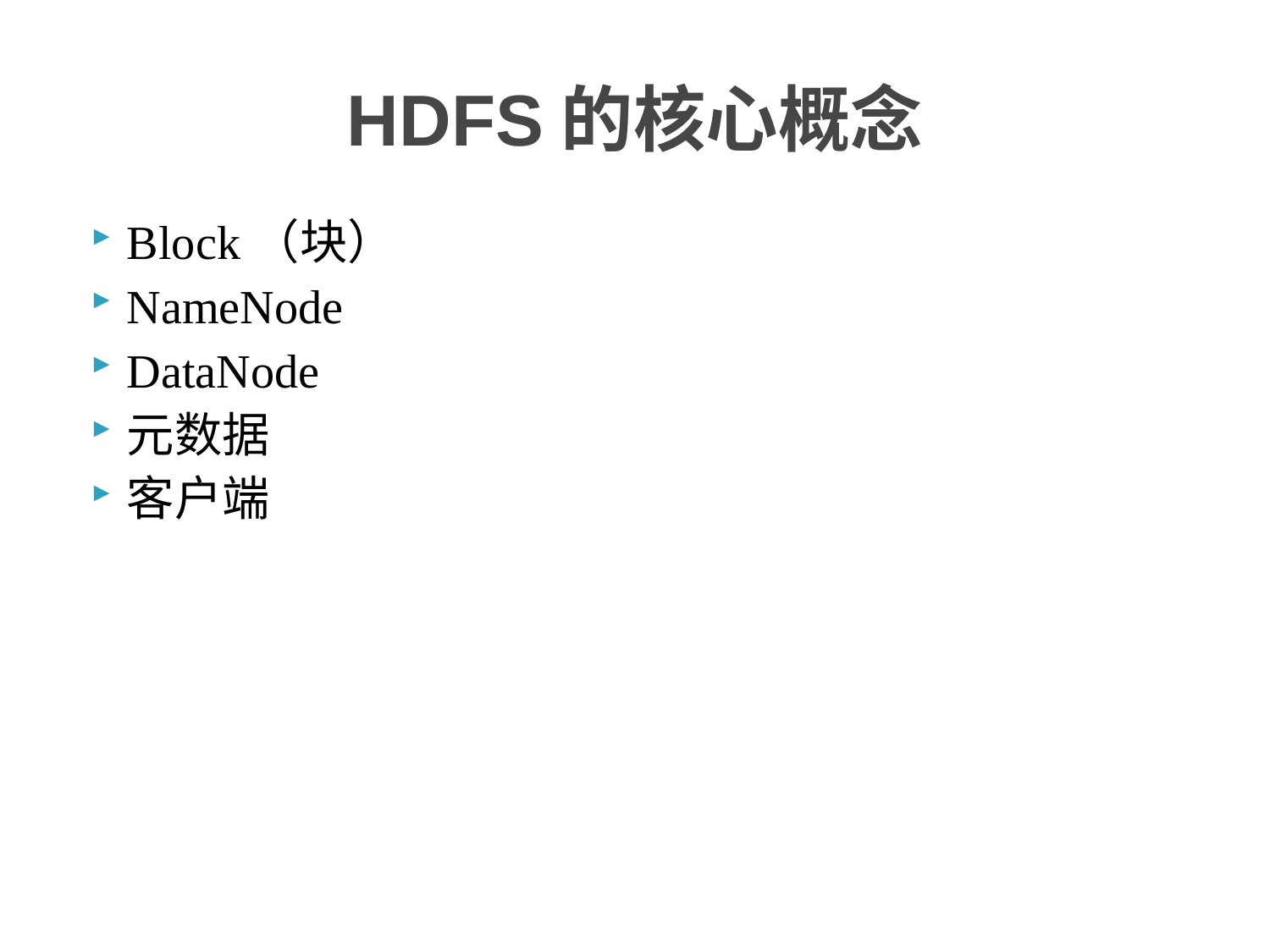

# HDFS的核心概念
Block（块）
NameNode
DataNode
元数据
客户端